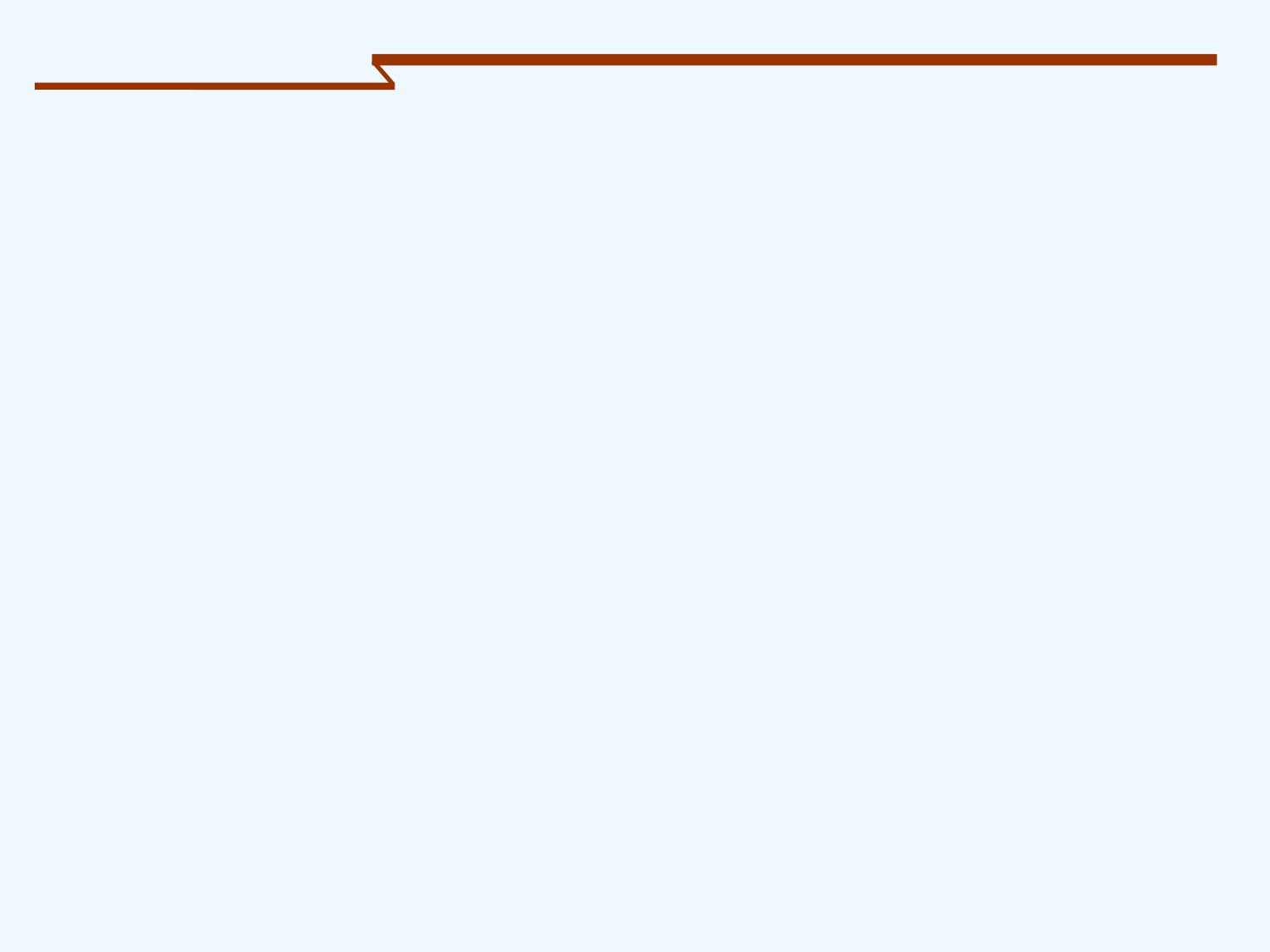

int EnterQueue (LinkQueue *Q，QueueElementType x)
{
    LinkQueueNode *p；
    p = (LinkQueueNode *)malloc(sizeof(LinkQueueNode ))；
    if(p!=NULL)
   {
        p->data = x；
        p->next = NULL；
        Q->rear->next = p； 	//将新节点插入到尾节点后
        Q->rear = p； 	//尾指针指向新的尾节点
        return TRUE；
    }else return FALSE;
}